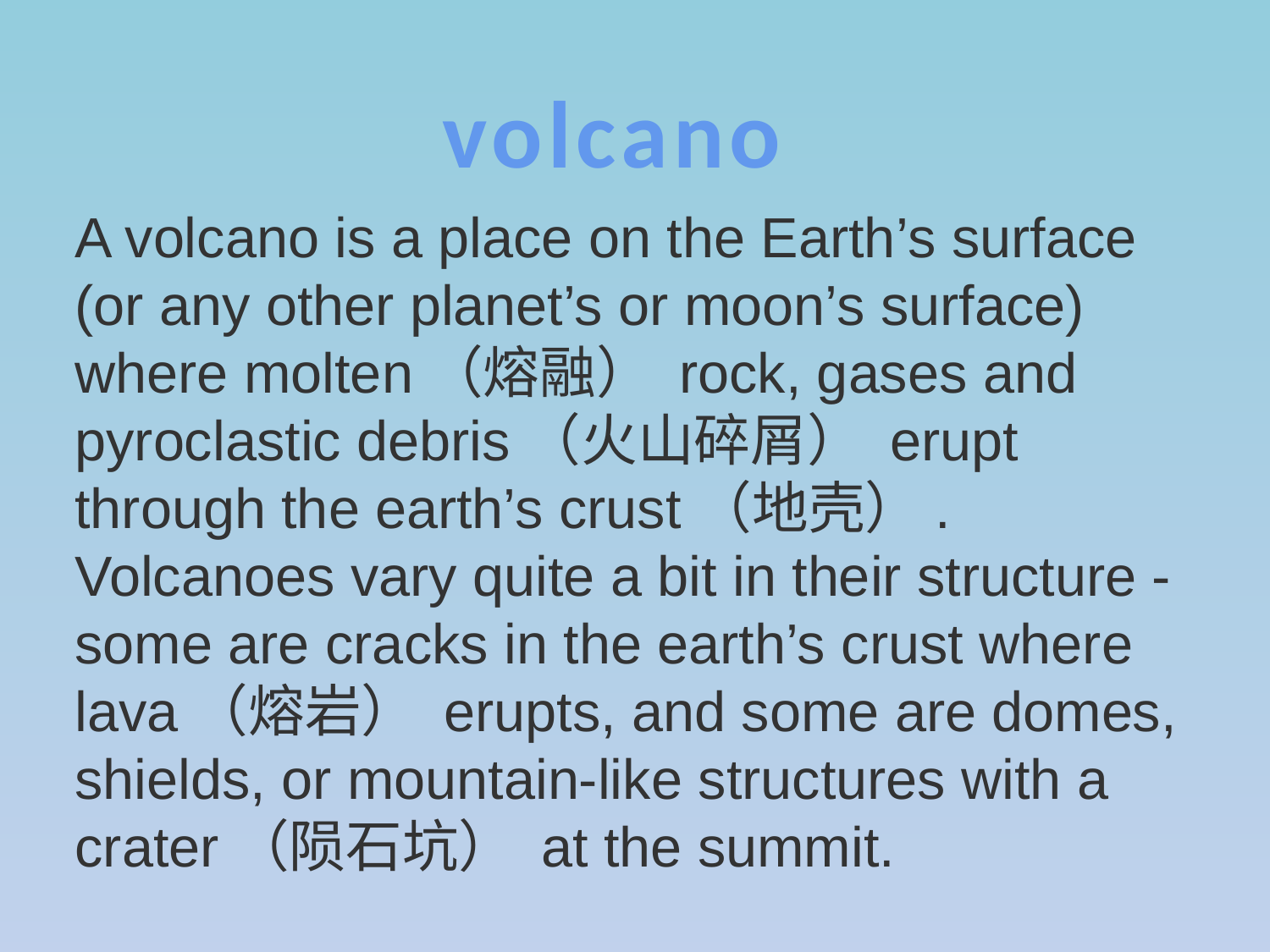

volcano
A volcano is a place on the Earth’s surface (or any other planet’s or moon’s surface) where molten（熔融） rock, gases and pyroclastic debris（火山碎屑） erupt through the earth’s crust（地壳）. Volcanoes vary quite a bit in their structure - some are cracks in the earth’s crust where lava（熔岩） erupts, and some are domes, shields, or mountain-like structures with a crater（陨石坑） at the summit.